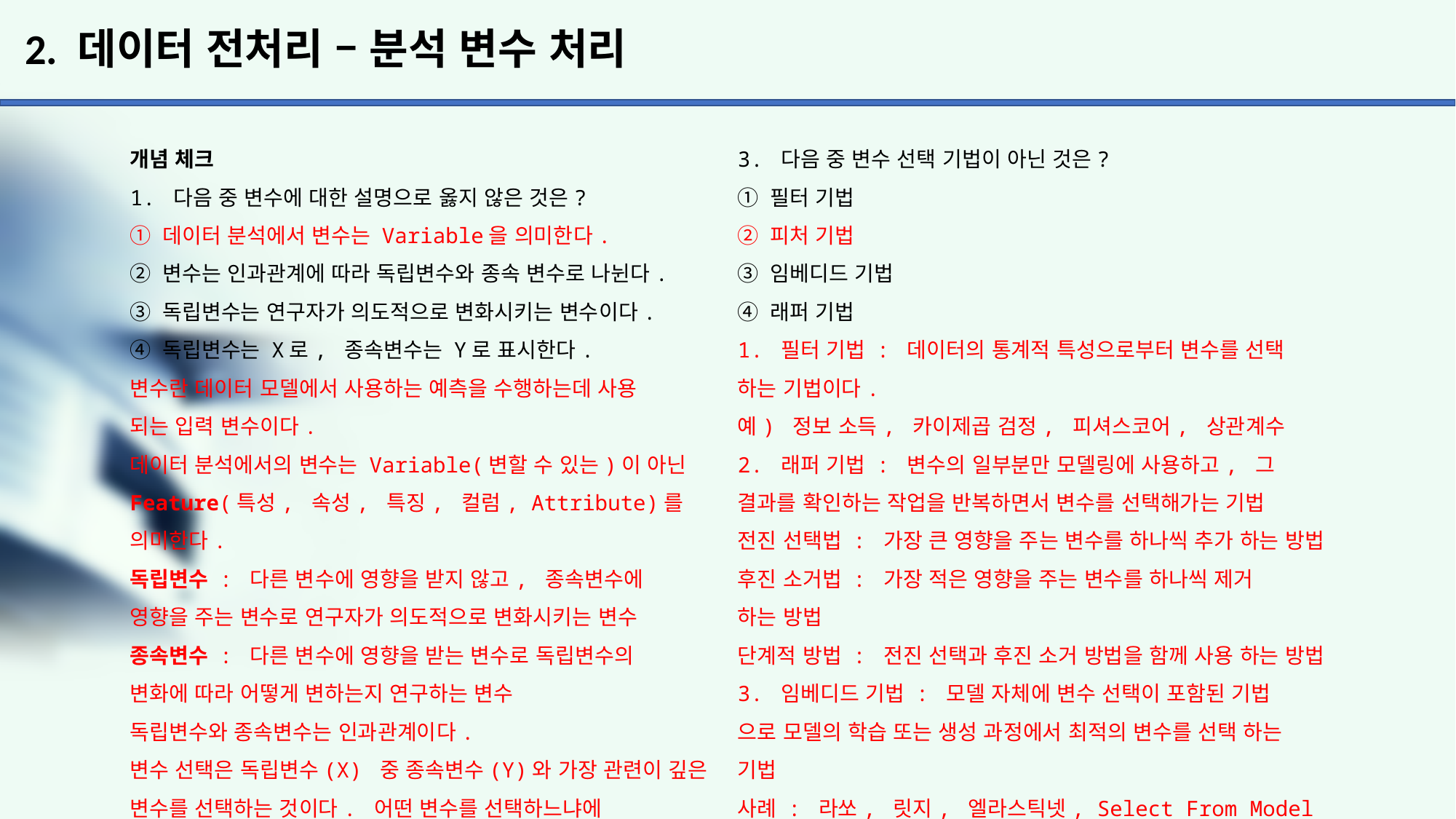

# 2. 데이터 전처리 – 분석 변수 처리
개념 체크
1. 다음 중 변수에 대한 설명으로 옳지 않은 것은?
① 데이터 분석에서 변수는 Variable을 의미한다.
② 변수는 인과관계에 따라 독립변수와 종속 변수로 나뉜다.
③ 독립변수는 연구자가 의도적으로 변화시키는 변수이다.
④ 독립변수는 X로, 종속변수는 Y로 표시한다.
변수란 데이터 모델에서 사용하는 예측을 수행하는데 사용
되는 입력 변수이다.
데이터 분석에서의 변수는 Variable(변할 수 있는)이 아닌
Feature(특성, 속성, 특징, 컬럼, Attribute)를 의미한다.
독립변수 : 다른 변수에 영향을 받지 않고, 종속변수에
영향을 주는 변수로 연구자가 의도적으로 변화시키는 변수
종속변수 : 다른 변수에 영향을 받는 변수로 독립변수의
변화에 따라 어떻게 변하는지 연구하는 변수
독립변수와 종속변수는 인과관계이다.
변수 선택은 독립변수(X) 중 종속변수(Y)와 가장 관련이 깊은 변수를 선택하는 것이다. 어떤 변수를 선택하느냐에
따라 분석 결과가 달라질 수 있다.
2. 다음에 설명하는 변수의 종류는 어느 것인가?
	변수가 명시적으로 이름에 의미를 갖고, 기준에 따라
	순서에도 의미를 부여할 수 있는 변수
	예) 만족도 평가 기준(매우 나쁨, 나쁨, 보통, 만족,
	매우 만족)
① 반응형 변수
② 명목형 변수
③ 순서형 변수
④ 연속형 변수
반응형 변수와 종속변수는 같은 표현이다.
범주형(Categorical)
- 명목형(Nominal) : 명사형으로 이름만 의미를 부여할 수 있는 경우
- 순서형(Ordinal) : 변수가 명시적으로 이름에 의미를 갖고, 기준에 따라 순서에도 의미를 부여할 수 있는 변수
수치형(Measure)
- 이산형(Discreate) : 변수가 취하는 값을 셀 수 있는 경우
- 연속형(Continuous) : 변수가 구간 안에서 모든 값을 가질 수 있는 경우
3. 다음 중 변수 선택 기법이 아닌 것은?
① 필터 기법
② 피처 기법
③ 임베디드 기법
④ 래퍼 기법
1. 필터 기법 : 데이터의 통계적 특성으로부터 변수를 선택 하는 기법이다.
예) 정보 소득, 카이제곱 검정, 피셔스코어, 상관계수
2. 래퍼 기법 : 변수의 일부분만 모델링에 사용하고, 그 결과를 확인하는 작업을 반복하면서 변수를 선택해가는 기법
전진 선택법 : 가장 큰 영향을 주는 변수를 하나씩 추가 하는 방법
후진 소거법 : 가장 적은 영향을 주는 변수를 하나씩 제거
하는 방법
단계적 방법 : 전진 선택과 후진 소거 방법을 함께 사용 하는 방법
3. 임베디드 기법 : 모델 자체에 변수 선택이 포함된 기법
으로 모델의 학습 또는 생성 과정에서 최적의 변수를 선택 하는 기법
사례 : 라쏘, 릿지, 엘라스틱넷, Select From Model
4. 다음에 설명하는 변수 선택 알고리즘은 어느 것인가?
	가장 적은 영향을 주는 변수를 하나씩 제거하는 방법
① 단계적 방법
② 전진 선택법
③ 후진 소거법
④ 혼합 방법